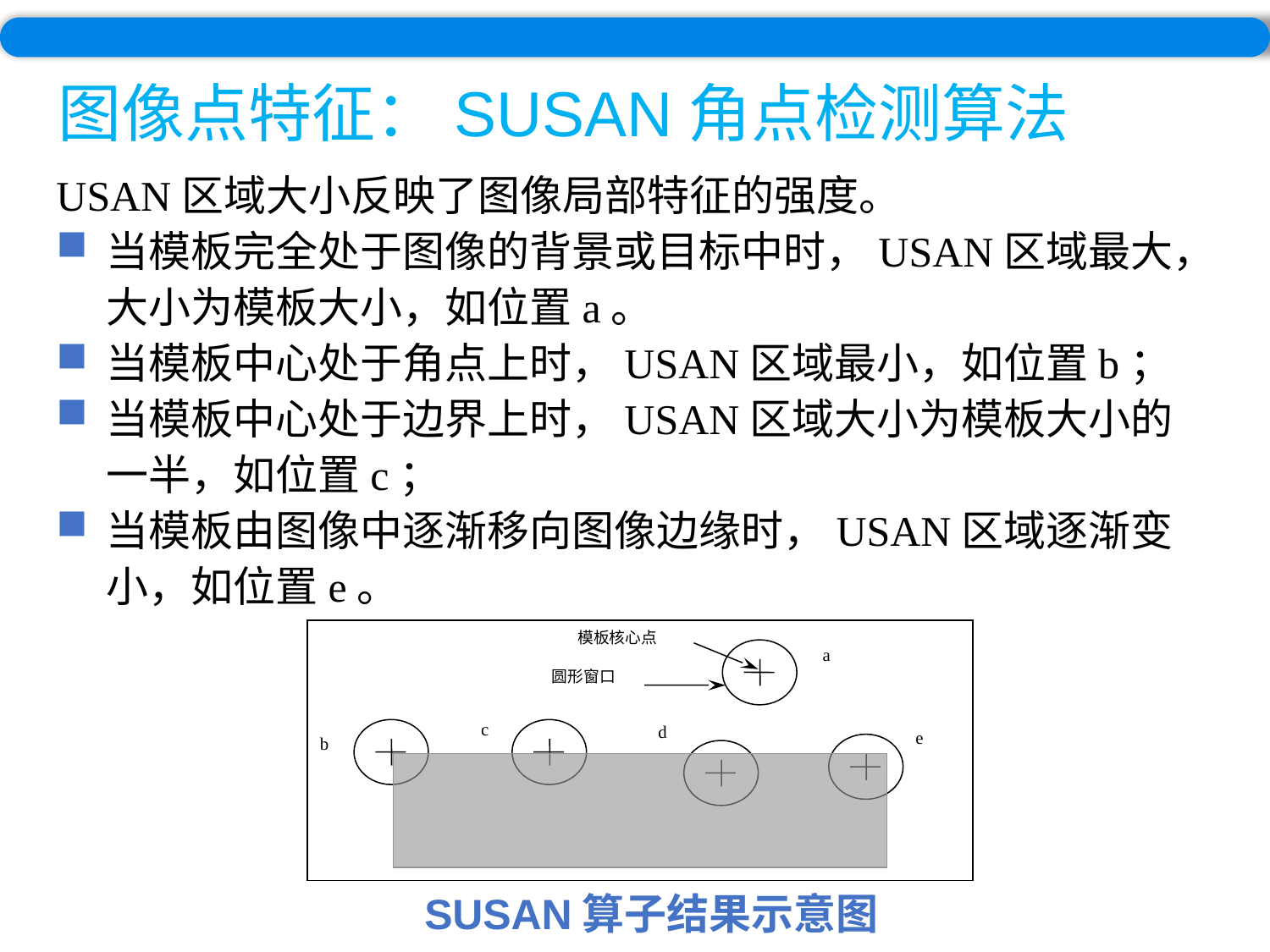

图像点特征：SUSAN角点检测算法
USAN区域大小反映了图像局部特征的强度。
当模板完全处于图像的背景或目标中时，USAN区域最大，大小为模板大小，如位置a。
当模板中心处于角点上时，USAN区域最小，如位置b；
当模板中心处于边界上时，USAN区域大小为模板大小的一半，如位置c；
当模板由图像中逐渐移向图像边缘时，USAN区域逐渐变小，如位置e。

模板核心点
a

c
d

e
b

圆形窗口

SUSAN算子结果示意图